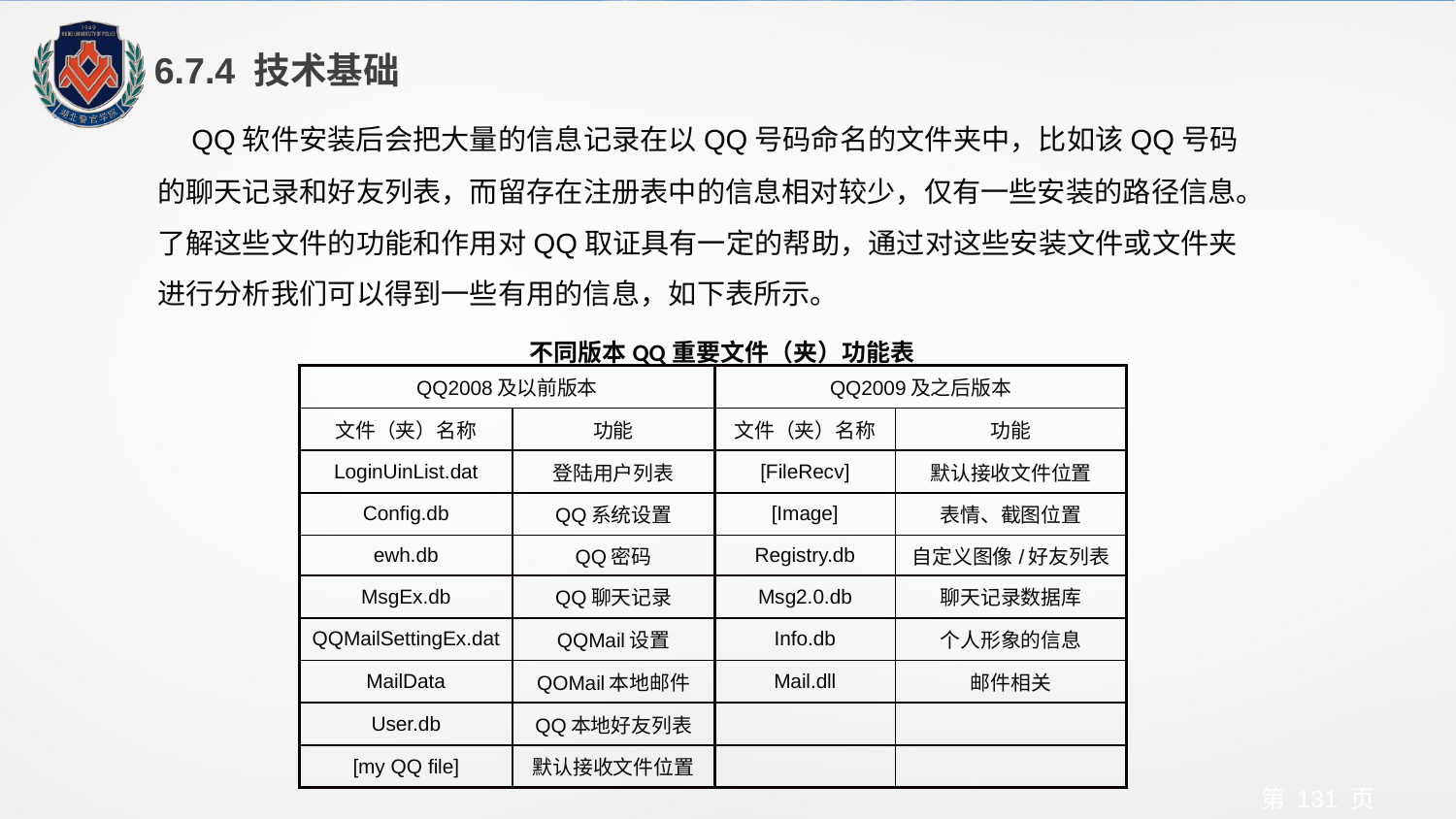

6.7.4 技术基础
    QQ软件安装后会把大量的信息记录在以QQ号码命名的文件夹中，比如该QQ号码的聊天记录和好友列表，而留存在注册表中的信息相对较少，仅有一些安装的路径信息。了解这些文件的功能和作用对QQ取证具有一定的帮助，通过对这些安装文件或文件夹进行分析我们可以得到一些有用的信息，如下表所示。
不同版本QQ重要文件（夹）功能表
| QQ2008及以前版本 |  | QQ2009及之后版本 |  |
| --- | --- | --- | --- |
| 文件（夹）名称 | 功能 | 文件（夹）名称 | 功能 |
| LoginUinList.dat | 登陆用户列表 | [FileRecv] | 默认接收文件位置 |
| Config.db | QQ系统设置 | [Image] | 表情、截图位置 |
| ewh.db | QQ密码 | Registry.db | 自定义图像/好友列表 |
| MsgEx.db | QQ聊天记录 | Msg2.0.db | 聊天记录数据库 |
| QQMailSettingEx.dat | QQMail设置 | Info.db | 个人形象的信息 |
| MailData | QOMail本地邮件 | Mail.dll | 邮件相关 |
| User.db | QQ本地好友列表 |  |  |
| [my QQ file] | 默认接收文件位置 |  |  |